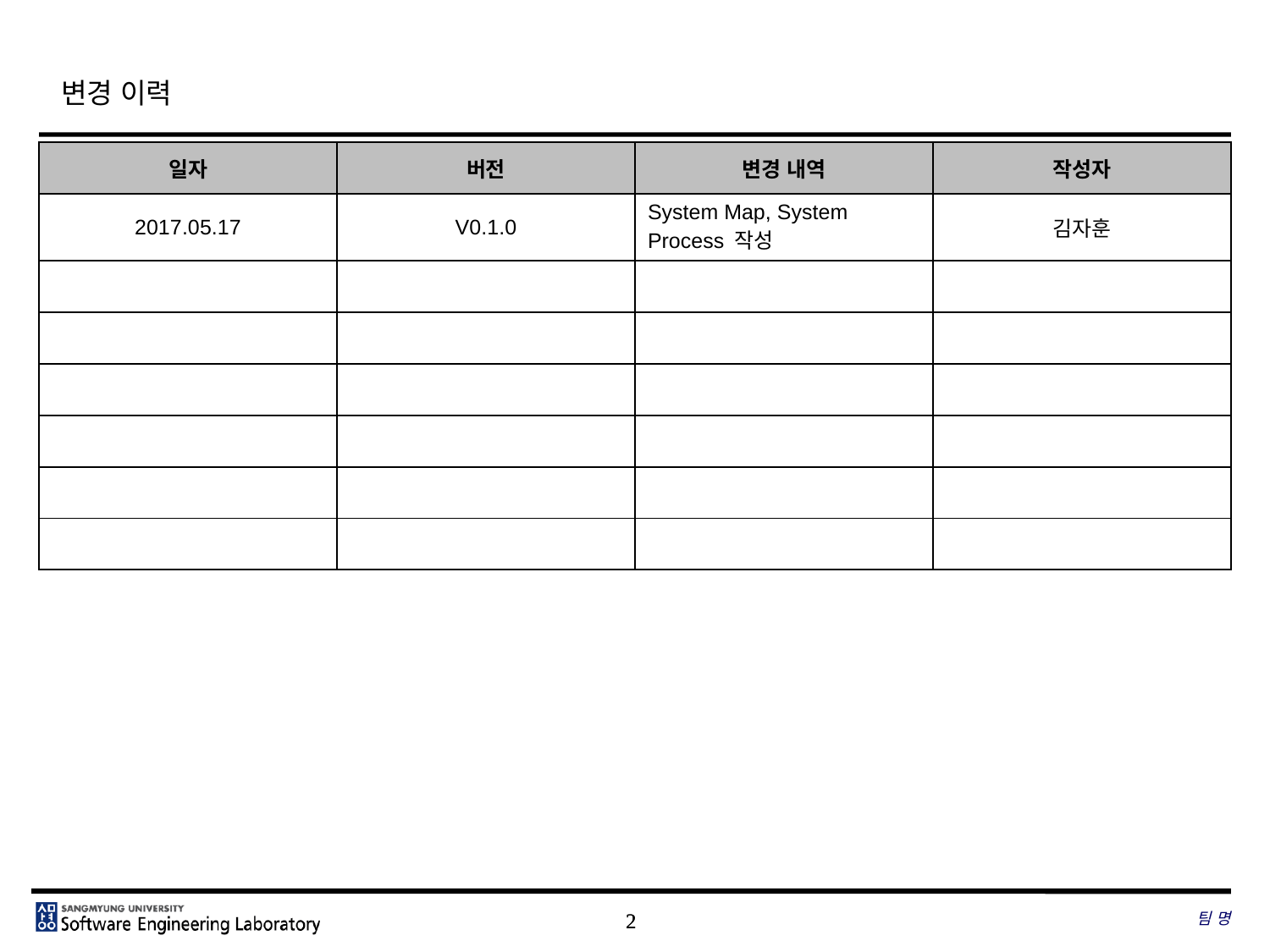

# 변경 이력
| 일자 | 버전 | 변경 내역 | 작성자 |
| --- | --- | --- | --- |
| 2017.05.17 | V0.1.0 | System Map, System Process 작성 | 김자훈 |
|  |  |  |  |
|  |  |  |  |
|  |  |  |  |
|  |  |  |  |
|  |  |  |  |
|  |  |  |  |
팀 명